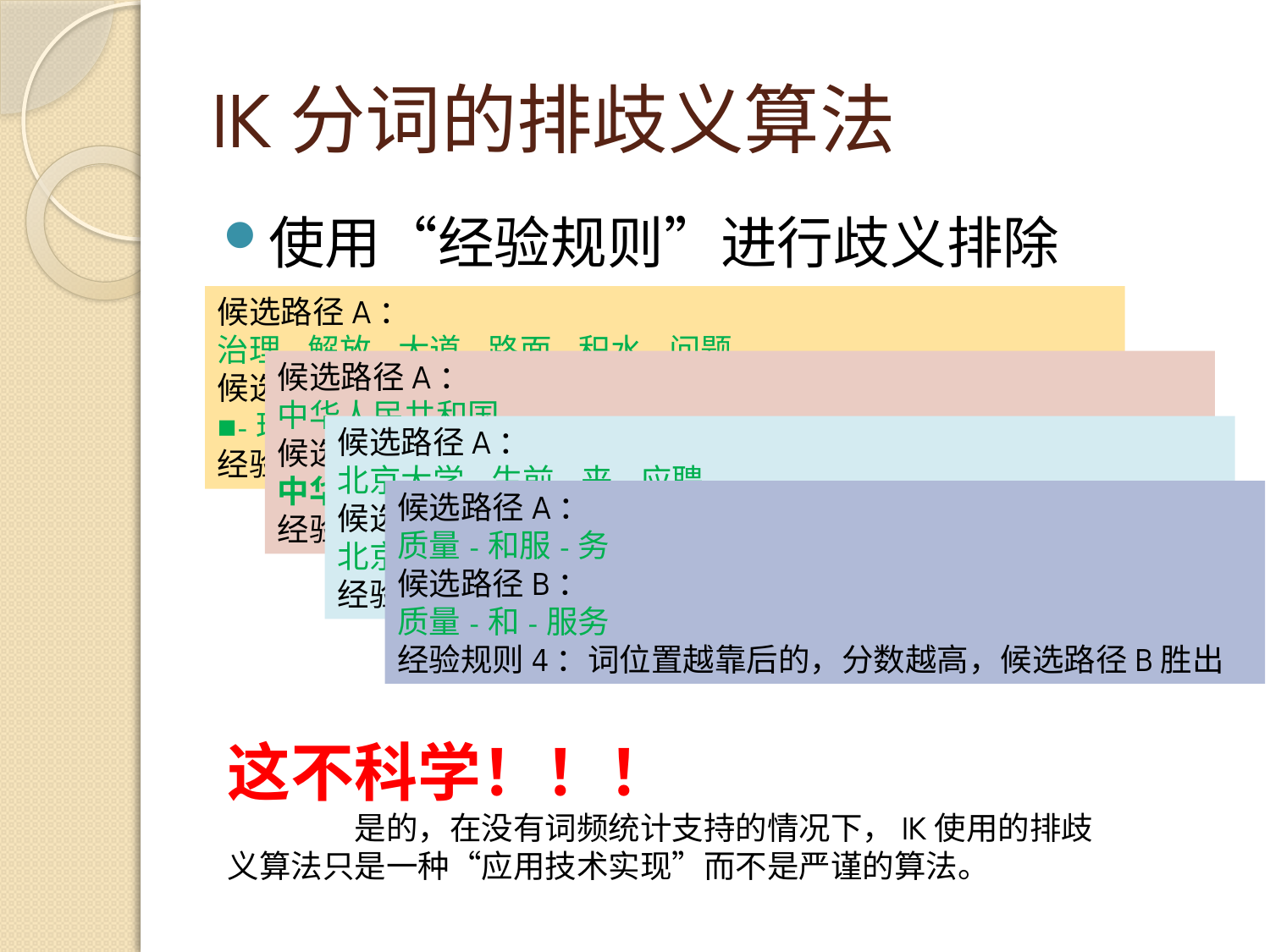

# IK分词的排歧义算法
使用“经验规则”进行歧义排除
候选路径A：
治理-解放-大道-路面-积水-问题
候选路径B：
■-理解-放大-道路-面积-■-问题
经验规则1：有效文本长度越大，得分越高，路径A胜出。
候选路径A：
中华人民共和国
候选路径B：
中华-人民-共和国
经验规则2：相同有效长度的，词数越少，分数越高，路径A胜出。
候选路径A：
北京大学-生前-来-应聘
候选路径B：
北京-大学生-前来-应聘
经验规则3：词的长度分布越平均，分数越高，路径B胜出
候选路径A：
质量-和服-务
候选路径B：
质量-和-服务
经验规则4：词位置越靠后的，分数越高，候选路径B胜出
这不科学！！！
	是的，在没有词频统计支持的情况下，IK使用的排歧义算法只是一种“应用技术实现”而不是严谨的算法。